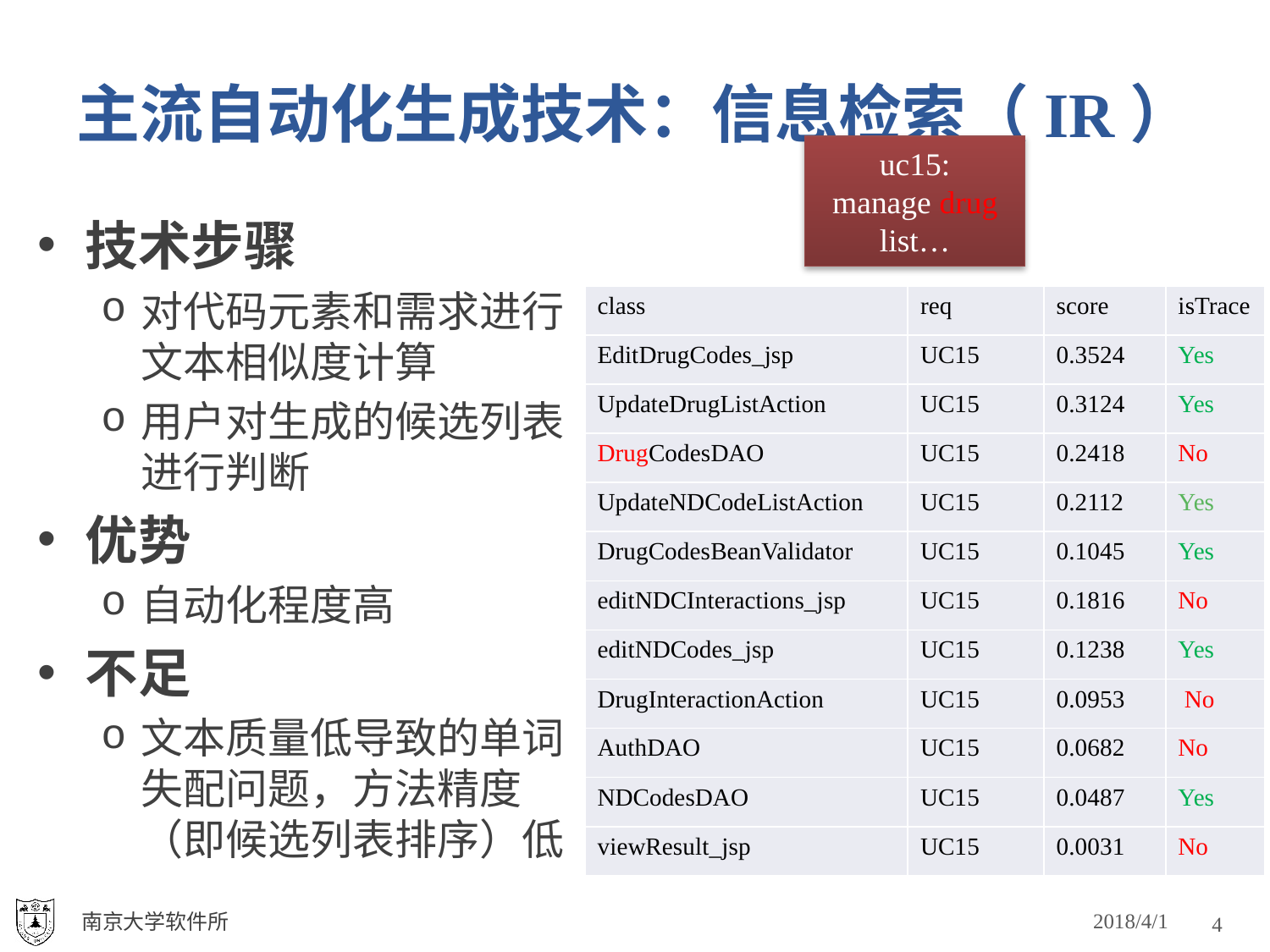

# 主流自动化生成技术：信息检索（IR）
uc15:
manage drug list…
技术步骤
对代码元素和需求进行文本相似度计算
用户对生成的候选列表进行判断
优势
自动化程度高
不足
文本质量低导致的单词失配问题，方法精度（即候选列表排序）低
| class | req | score | isTrace |
| --- | --- | --- | --- |
| EditDrugCodes\_jsp | UC15 | 0.3524 | Yes |
| UpdateDrugListAction | UC15 | 0.3124 | Yes |
| DrugCodesDAO | UC15 | 0.2418 | No |
| UpdateNDCodeListAction | UC15 | 0.2112 | Yes |
| DrugCodesBeanValidator | UC15 | 0.1045 | Yes |
| editNDCInteractions\_jsp | UC15 | 0.1816 | No |
| editNDCodes\_jsp | UC15 | 0.1238 | Yes |
| DrugInteractionAction | UC15 | 0.0953 | No |
| AuthDAO | UC15 | 0.0682 | No |
| NDCodesDAO | UC15 | 0.0487 | Yes |
| viewResult\_jsp | UC15 | 0.0031 | No |
2018/4/1
南京大学软件所
4